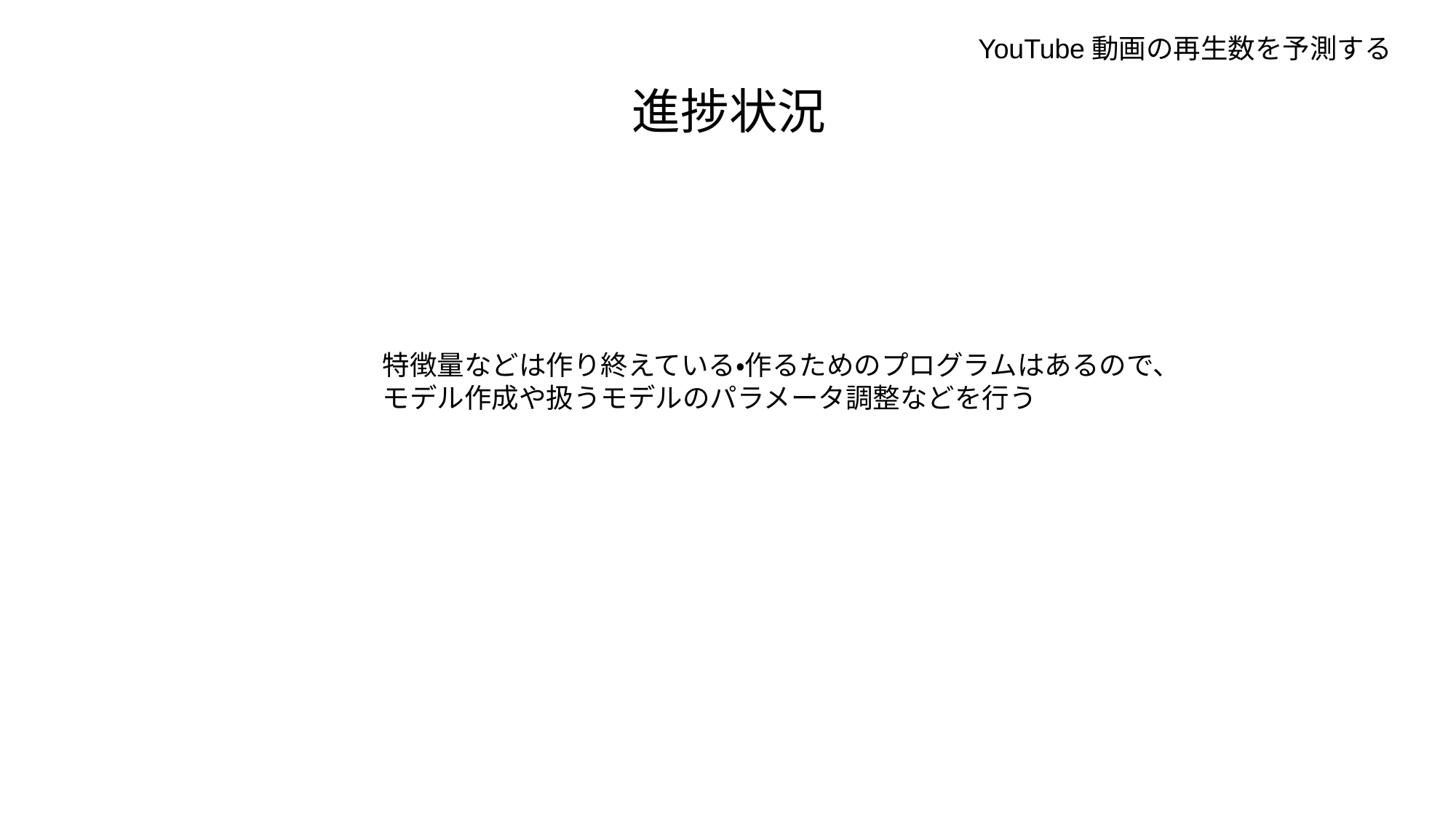

YouTube動画の再生数を予測する
進捗状況
特徴量などは作り終えている・作るためのプログラムはあるので、
モデル作成や扱うモデルのパラメータ調整などを行う